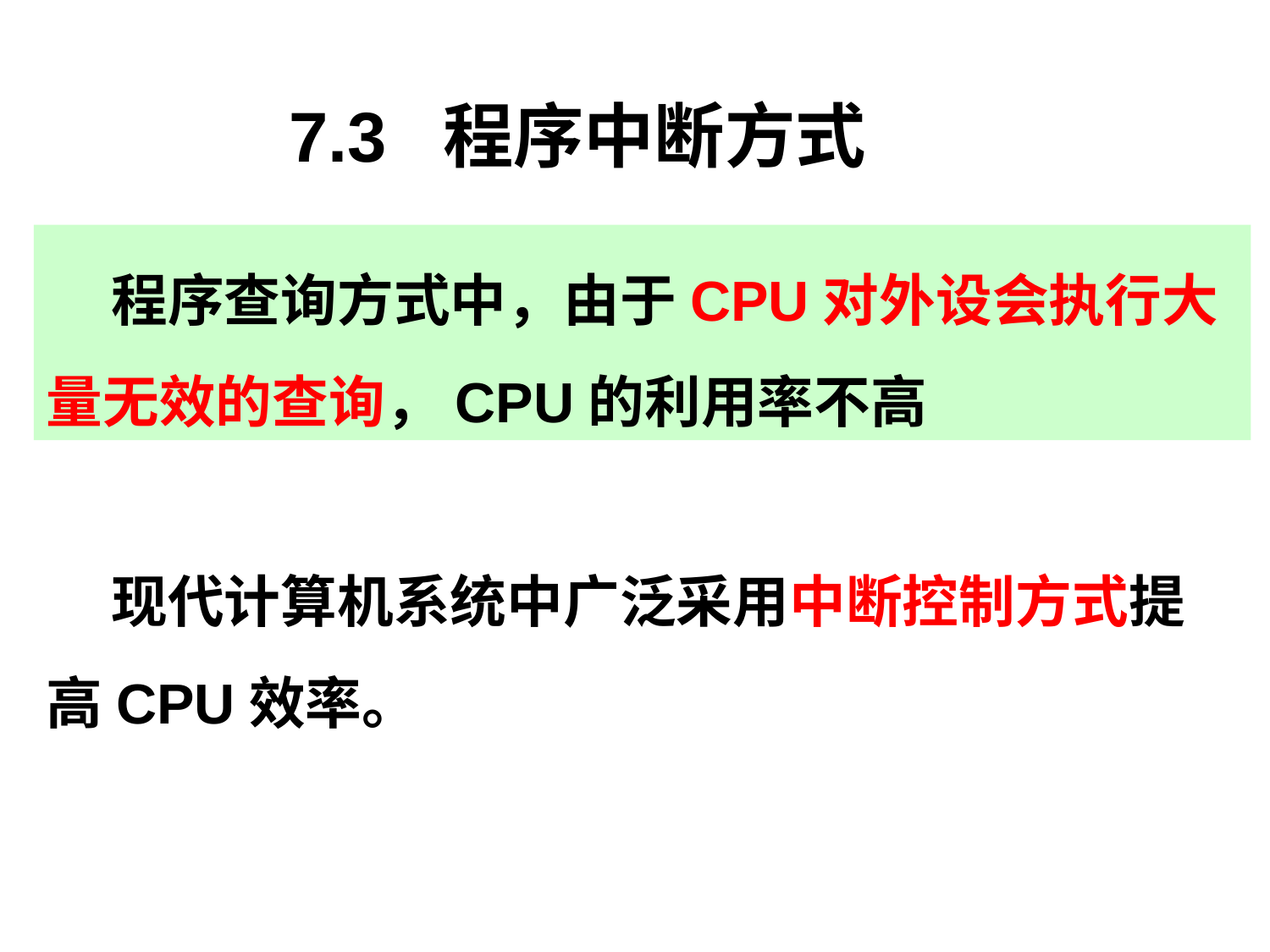

7.3  程序中断方式
    程序查询方式中，由于CPU对外设会执行大量无效的查询，CPU的利用率不高
    现代计算机系统中广泛采用中断控制方式提高CPU效率。
25